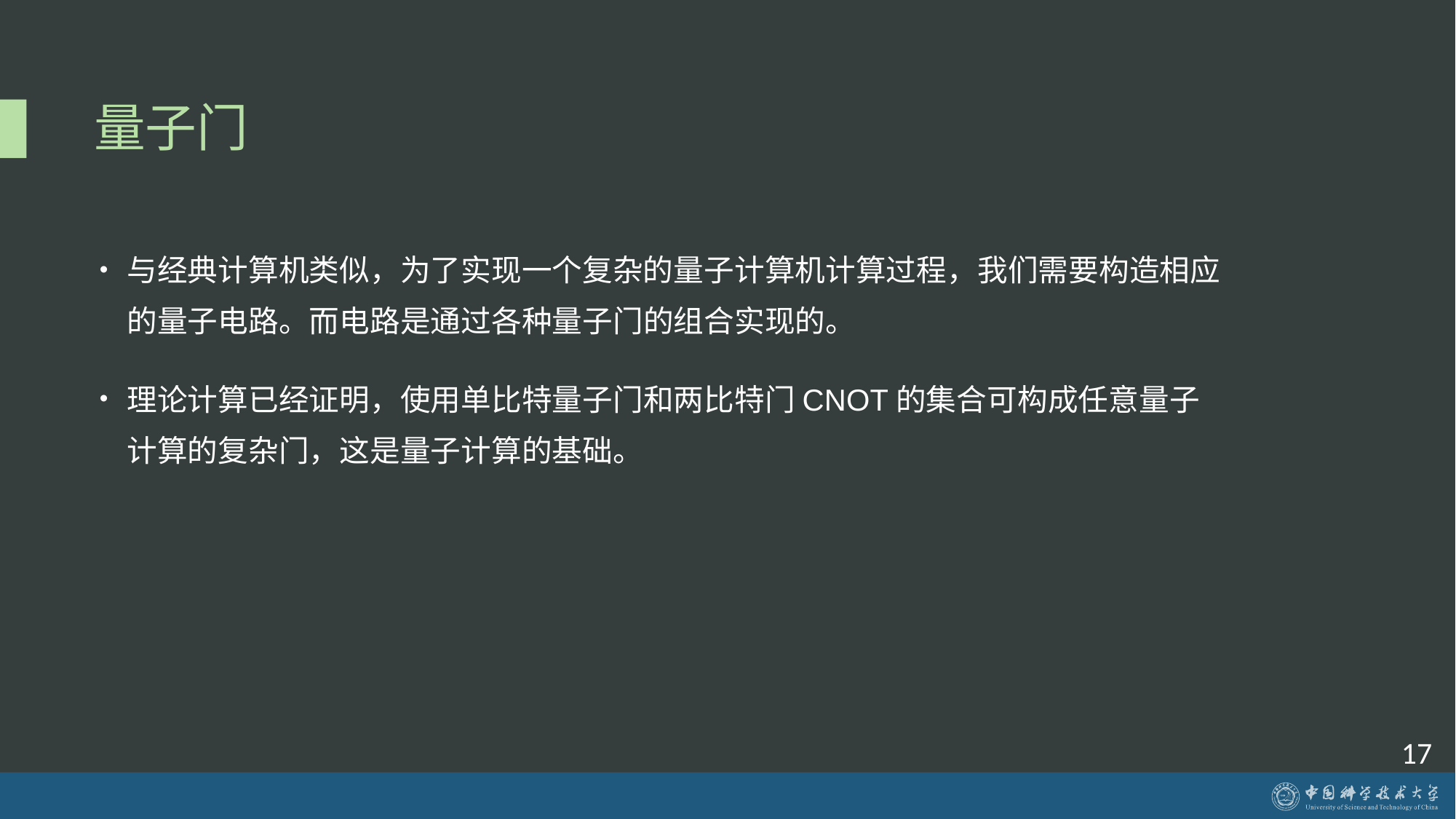

# 量子门
与经典计算机类似，为了实现一个复杂的量子计算机计算过程，我们需要构造相应的量子电路。而电路是通过各种量子门的组合实现的。
理论计算已经证明，使用单比特量子门和两比特门CNOT的集合可构成任意量子计算的复杂门，这是量子计算的基础。

17